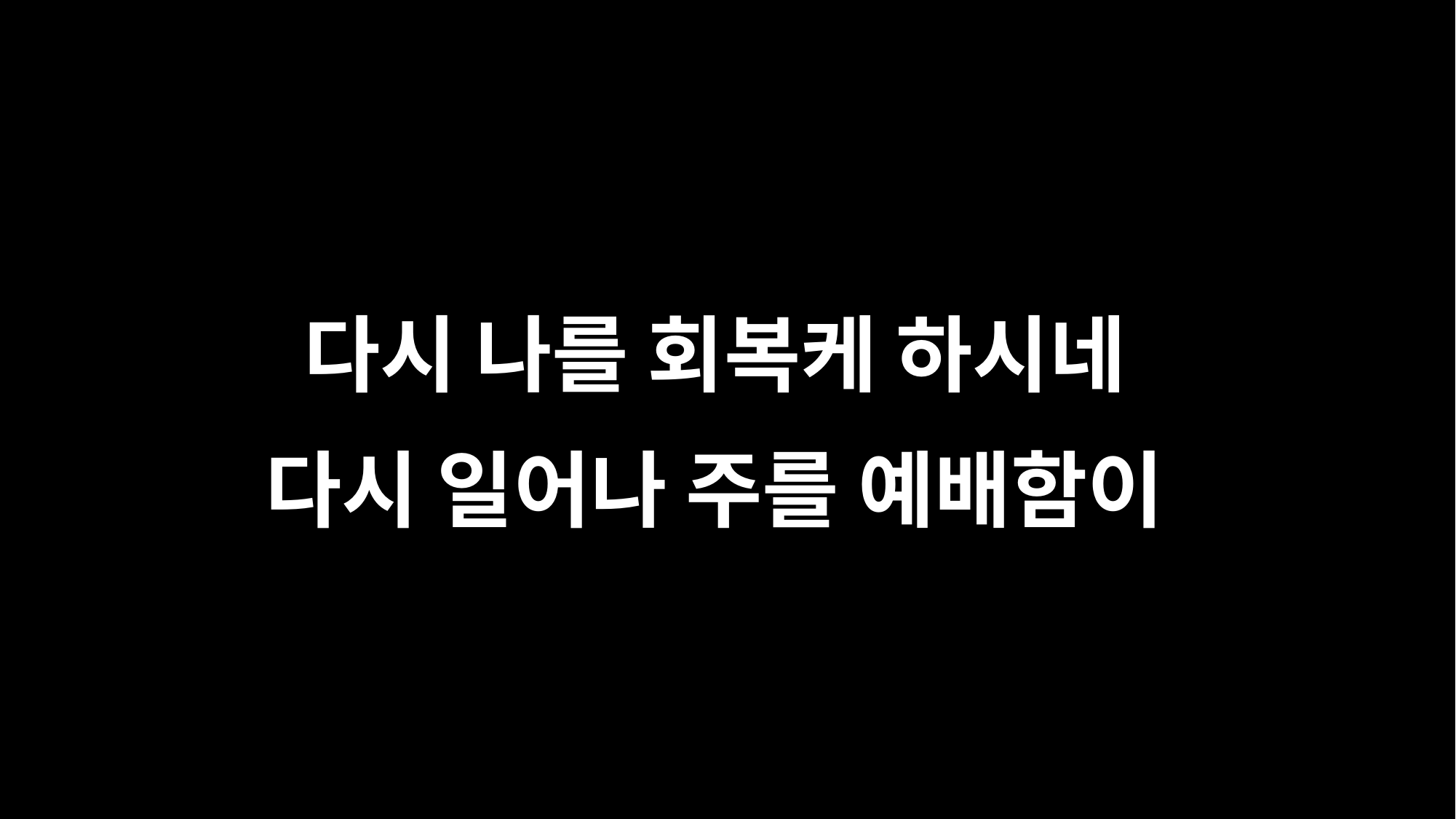

다시 나를 회복케 하시네
다시 일어나 주를 예배함이